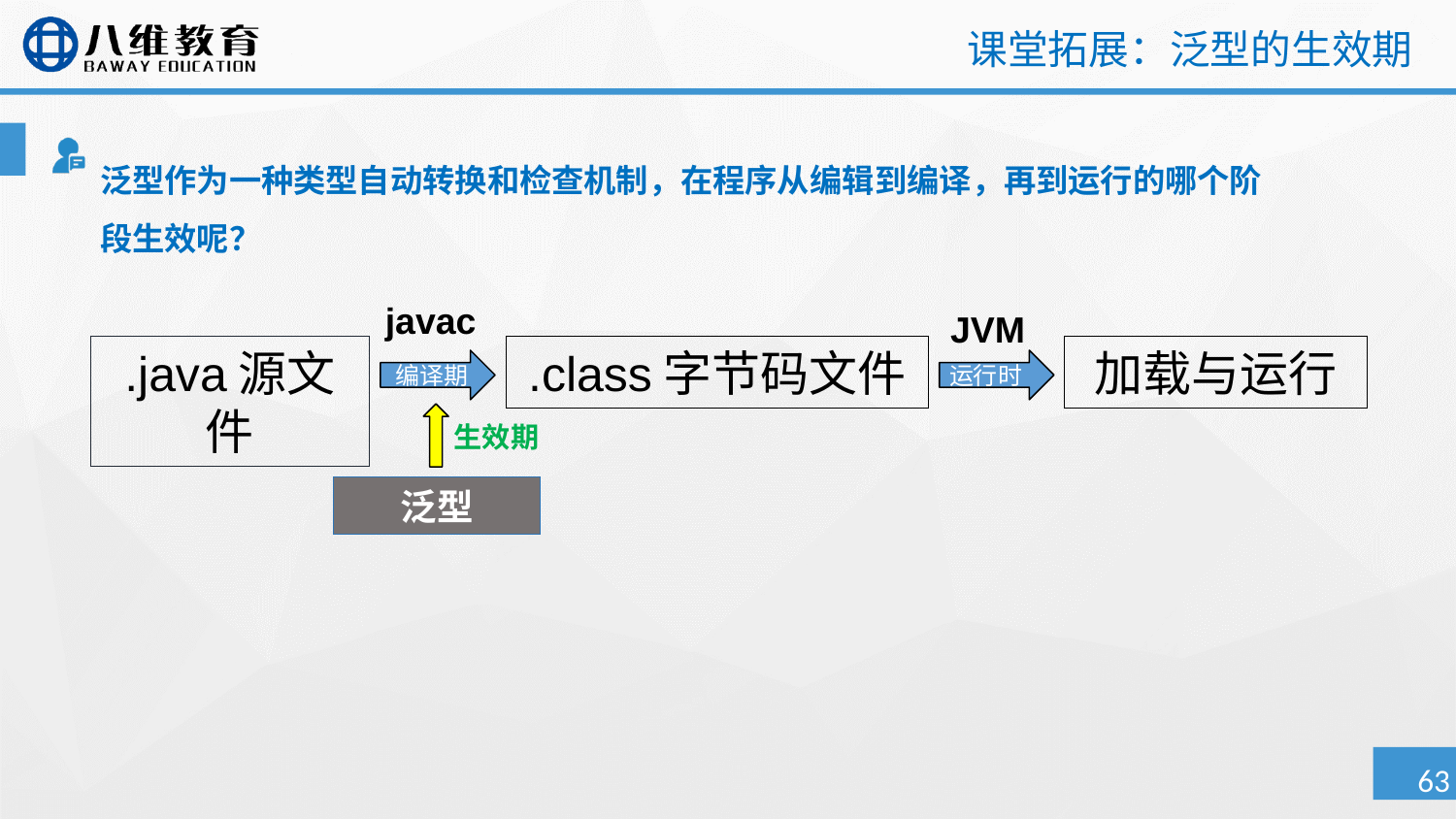

# 课堂拓展：泛型的生效期
泛型作为一种类型自动转换和检查机制，在程序从编辑到编译，再到运行的哪个阶段生效呢？
javac

JVM

.java源文件
.class字节码文件
加载与运行
编译期
运行时

生效期
泛型